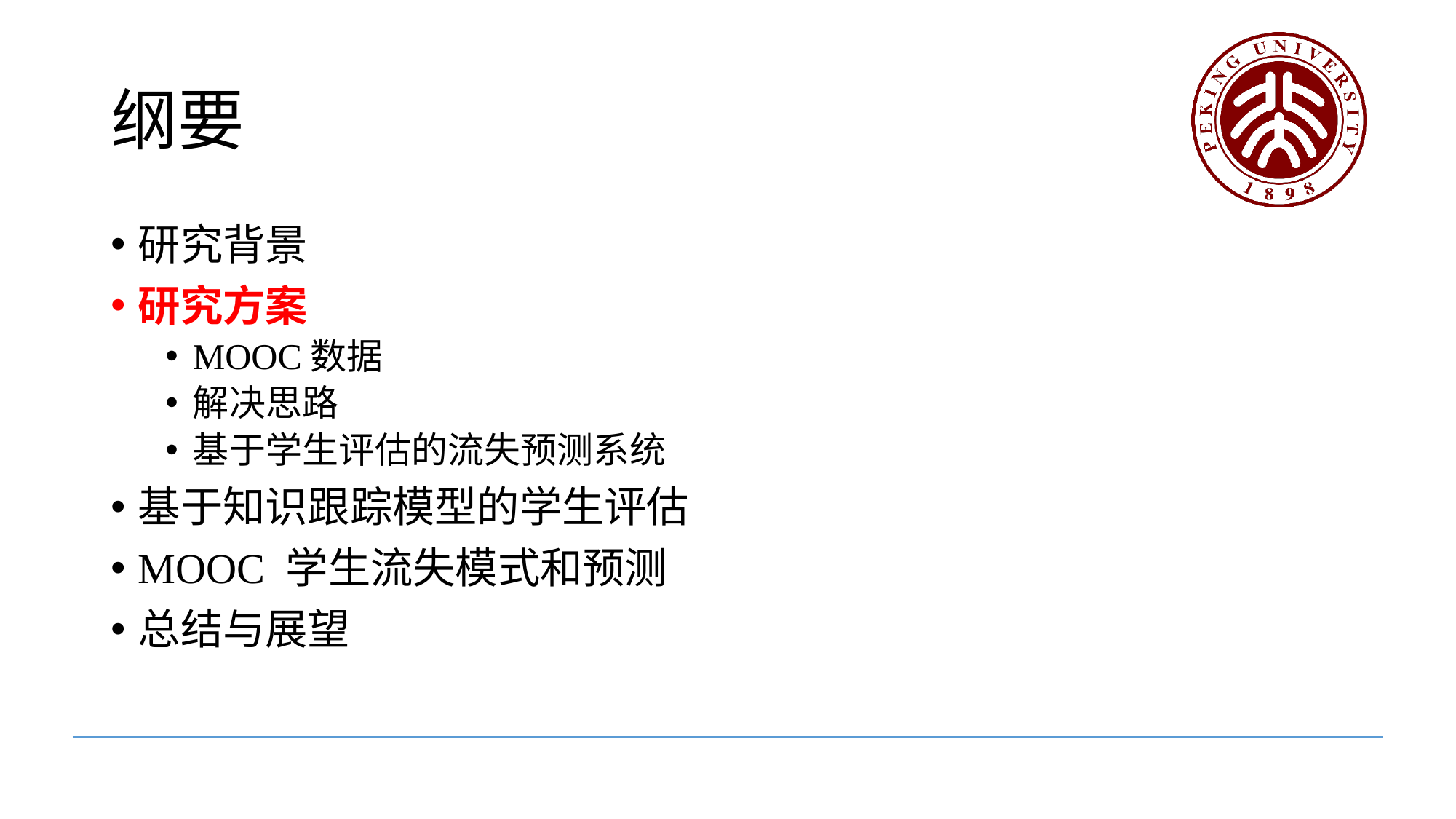

# 纲要
研究背景
研究方案
MOOC数据
解决思路
基于学生评估的流失预测系统
基于知识跟踪模型的学生评估
MOOC 学生流失模式和预测
总结与展望